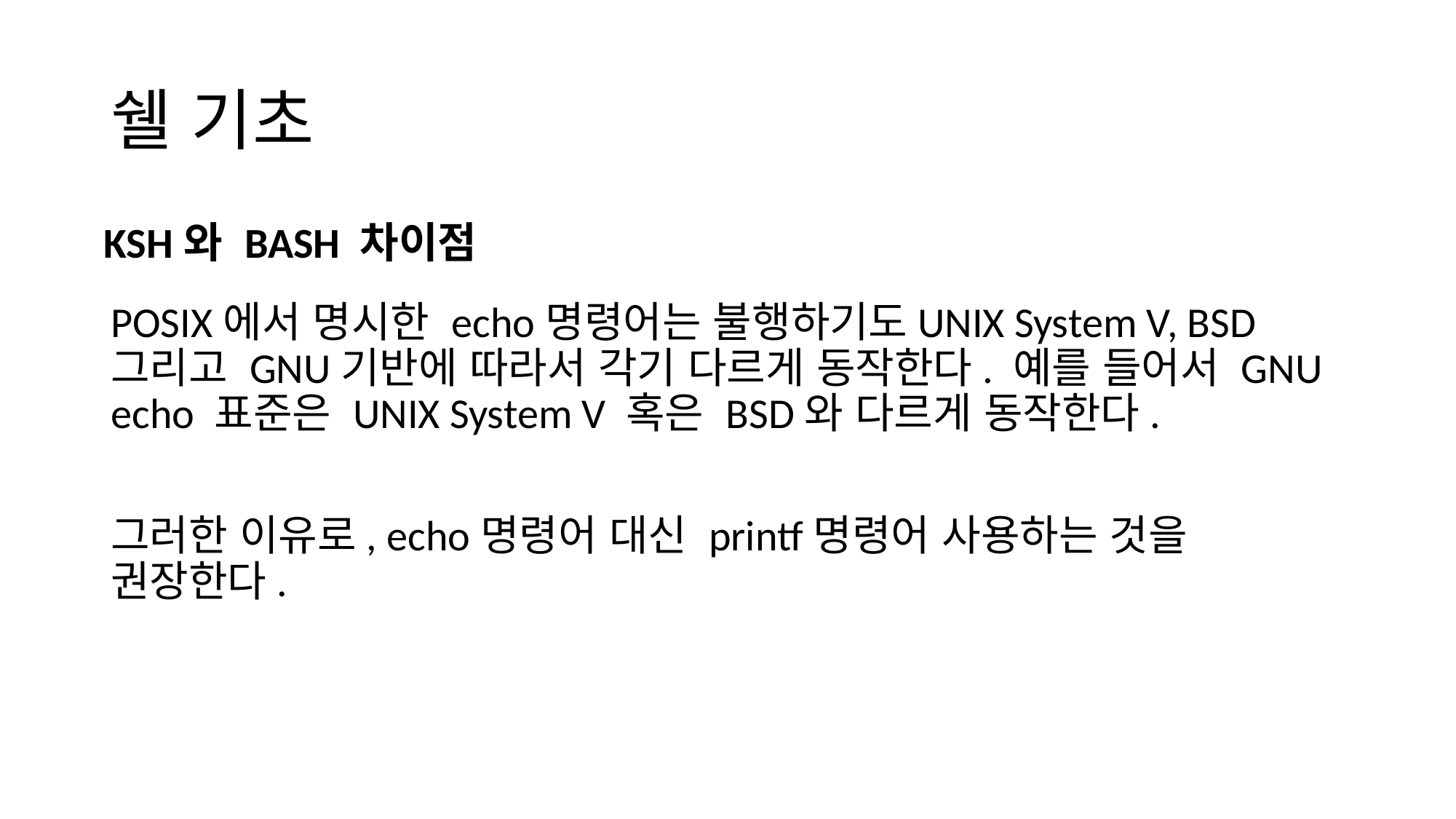

# 쉘 기초
KSH와 BASH 차이점
POSIX에서 명시한 echo명령어는 불행하기도UNIX System V, BSD  그리고 GNU기반에 따라서 각기 다르게 동작한다. 예를 들어서 GNU echo 표준은 UNIX System V 혹은 BSD와 다르게 동작한다.

그러한 이유로, echo명령어 대신 printf명령어 사용하는 것을 권장한다.